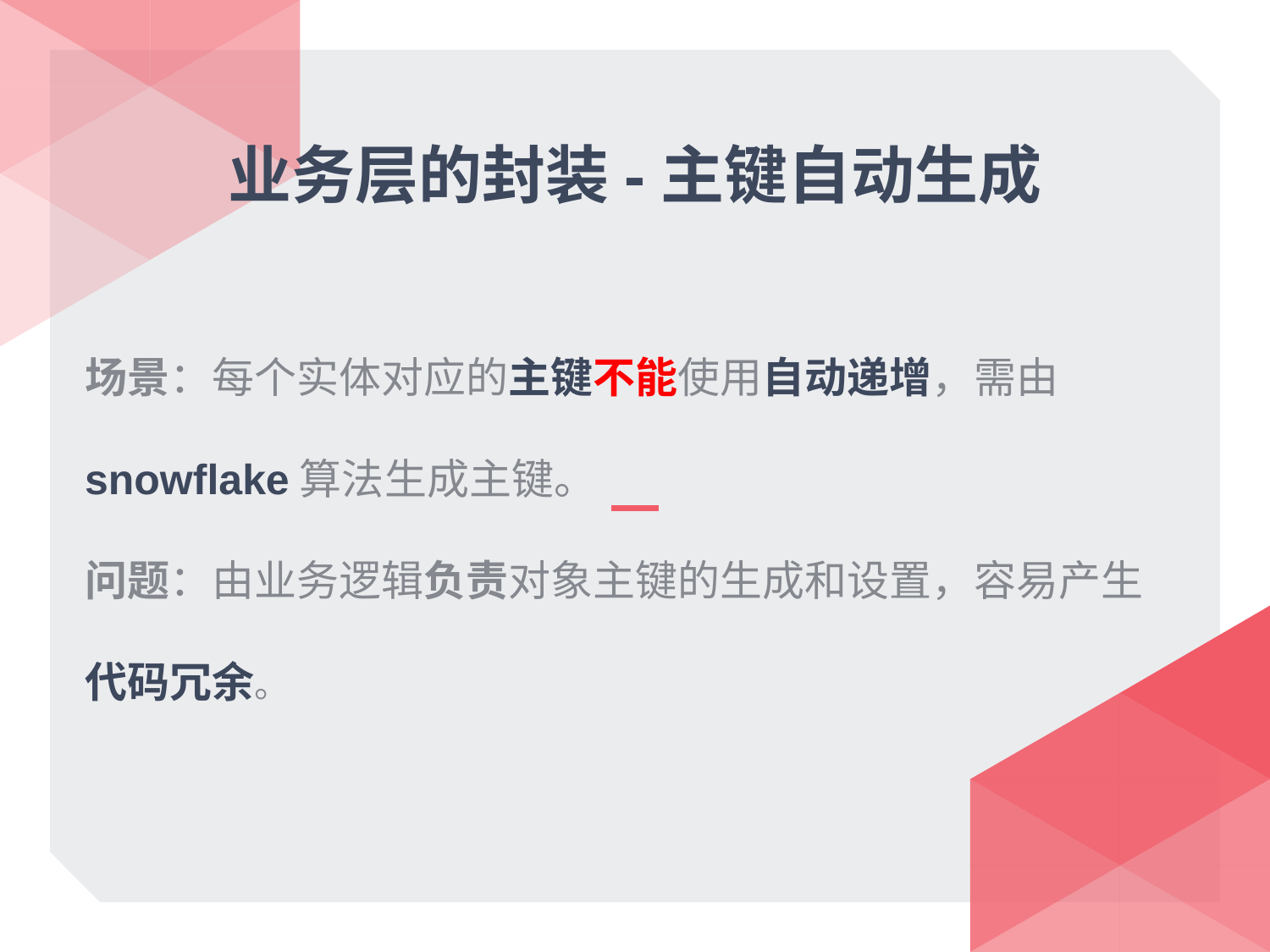

# 业务层的封装-主键自动生成
场景：每个实体对应的主键不能使用自动递增，需由snowflake算法生成主键。
问题：由业务逻辑负责对象主键的生成和设置，容易产生代码冗余。